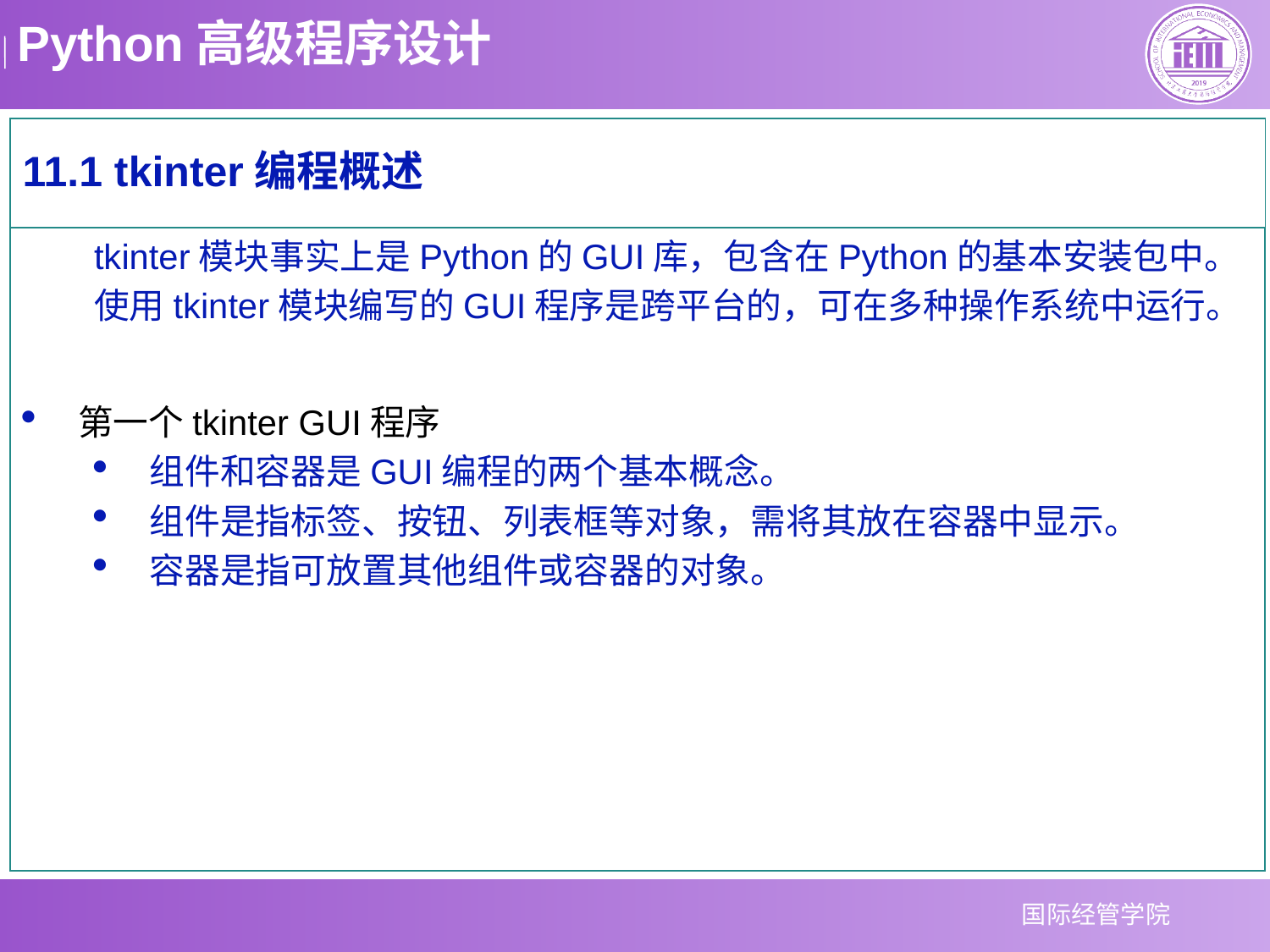

11.1 tkinter编程概述
tkinter模块事实上是Python的GUI库，包含在Python的基本安装包中。
使用tkinter模块编写的GUI程序是跨平台的，可在多种操作系统中运行。

第一个tkinter GUI程序
组件和容器是GUI编程的两个基本概念。
组件是指标签、按钮、列表框等对象，需将其放在容器中显示。
容器是指可放置其他组件或容器的对象。